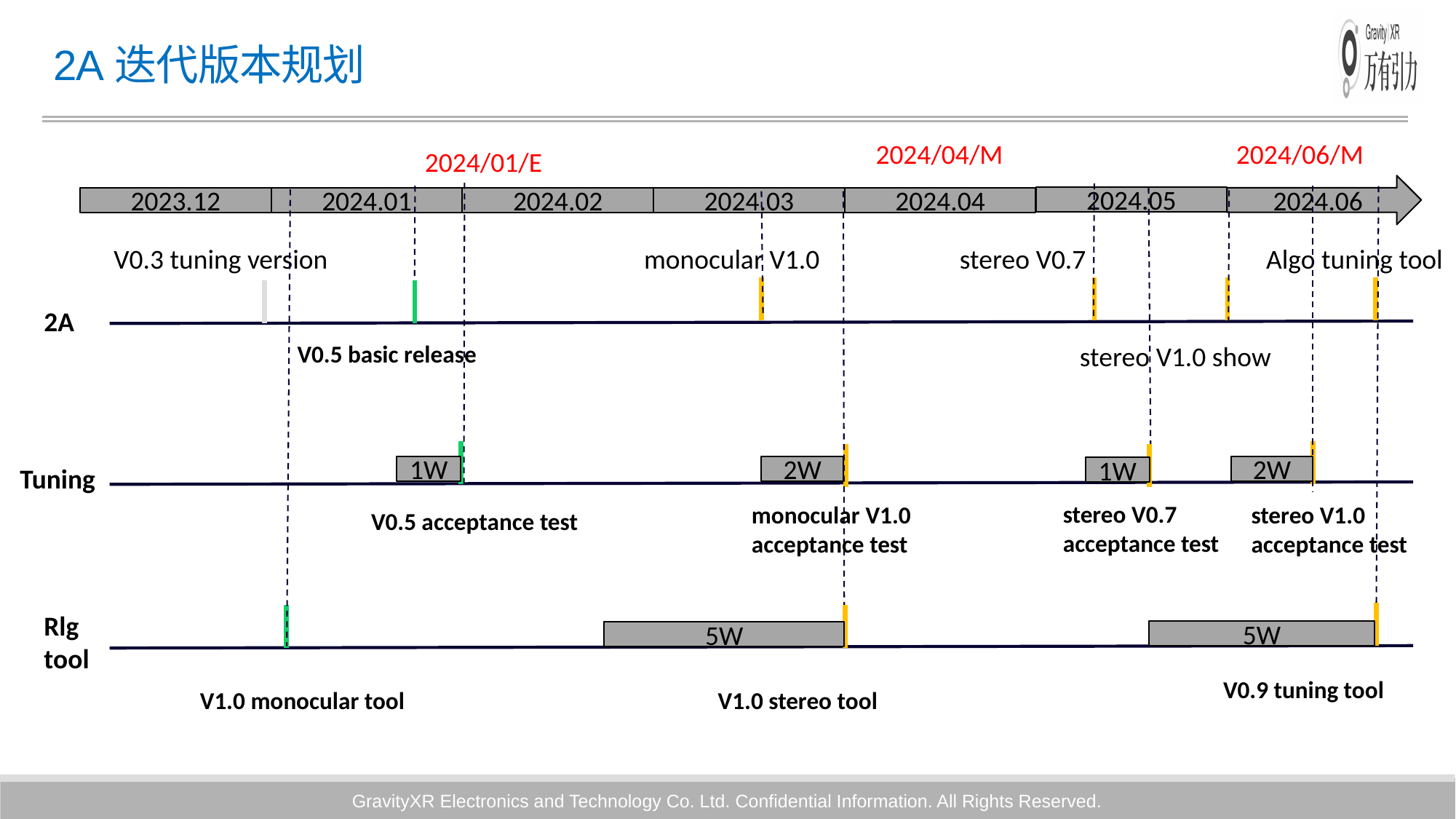

# 2A迭代版本规划
2024/04/M
2024/06/M
2024/01/E
2024.06
2024.05
2023.12
2024.01
2024.02
2024.03
2024.04
V0.3 tuning version
monocular V1.0
stereo V0.7
Algo tuning tool
2A
V0.5 basic release
stereo V1.0 show
Tuning
1W
2W
2W
1W
stereo V0.7 acceptance test
monocular V1.0 acceptance test
stereo V1.0 acceptance test
V0.5 acceptance test
Rlg tool
5W
5W
V0.9 tuning tool
V1.0 monocular tool
V1.0 stereo tool